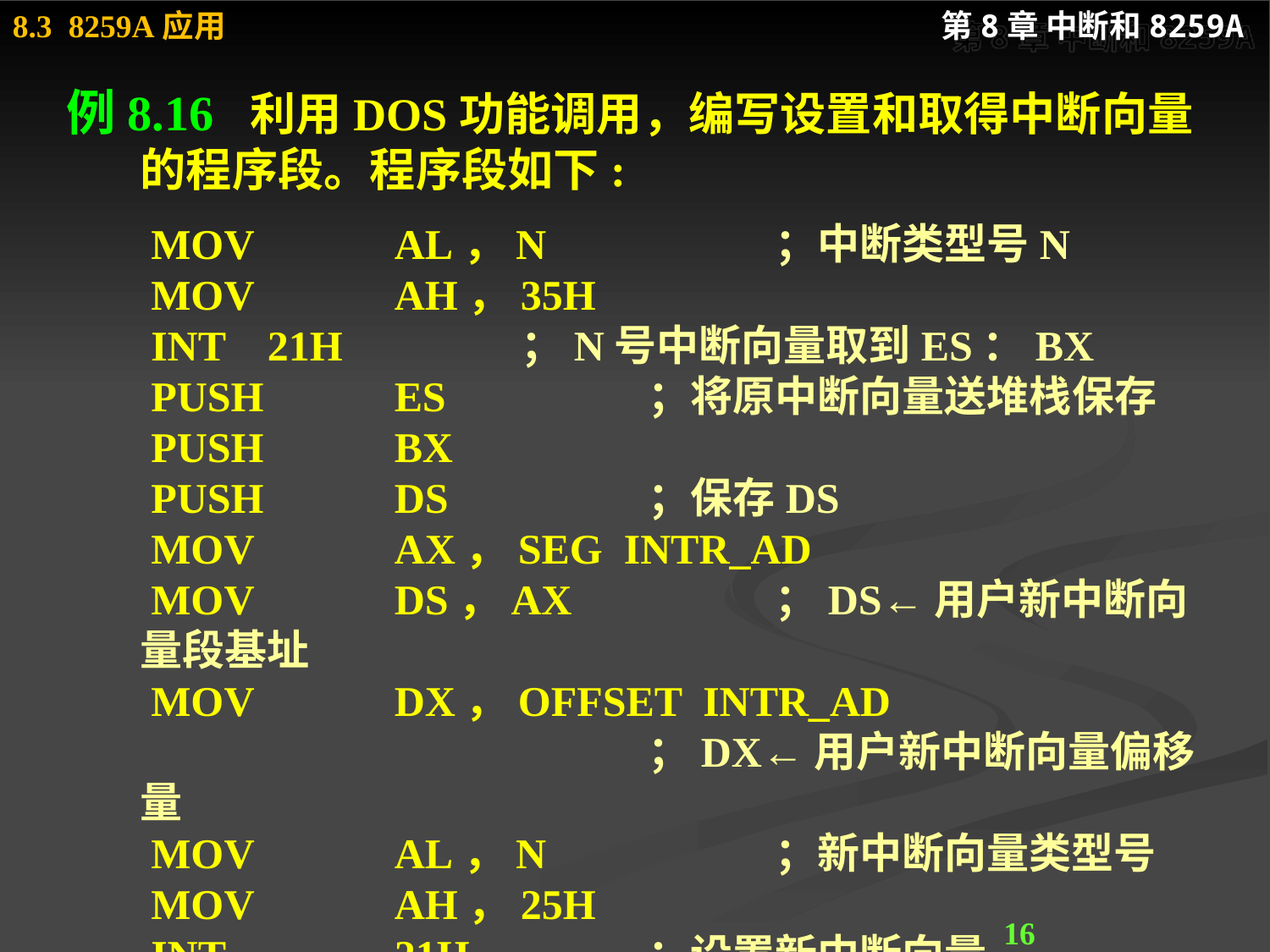

例8.16  利用DOS功能调用，编写设置和取得中断向量的程序段。程序段如下:
        MOV  	AL，N           	；中断类型号N
        MOV  	AH，35H
        INT   	21H        	；N号中断向量取到ES：BX
        PUSH  	ES                  	；将原中断向量送堆栈保存
        PUSH  	BX
        PUSH  	DS                 	；保存DS
        MOV   	AX，SEG  INTR_AD
        MOV   	DS，AX        	；DS←用户新中断向量段基址
        MOV   	DX，OFFSET  INTR_AD
					；DX←用户新中断向量偏移量
        MOV   	AL，N          	；新中断向量类型号
        MOV   	AH，25H
        INT    	21H                	；设置新中断向量